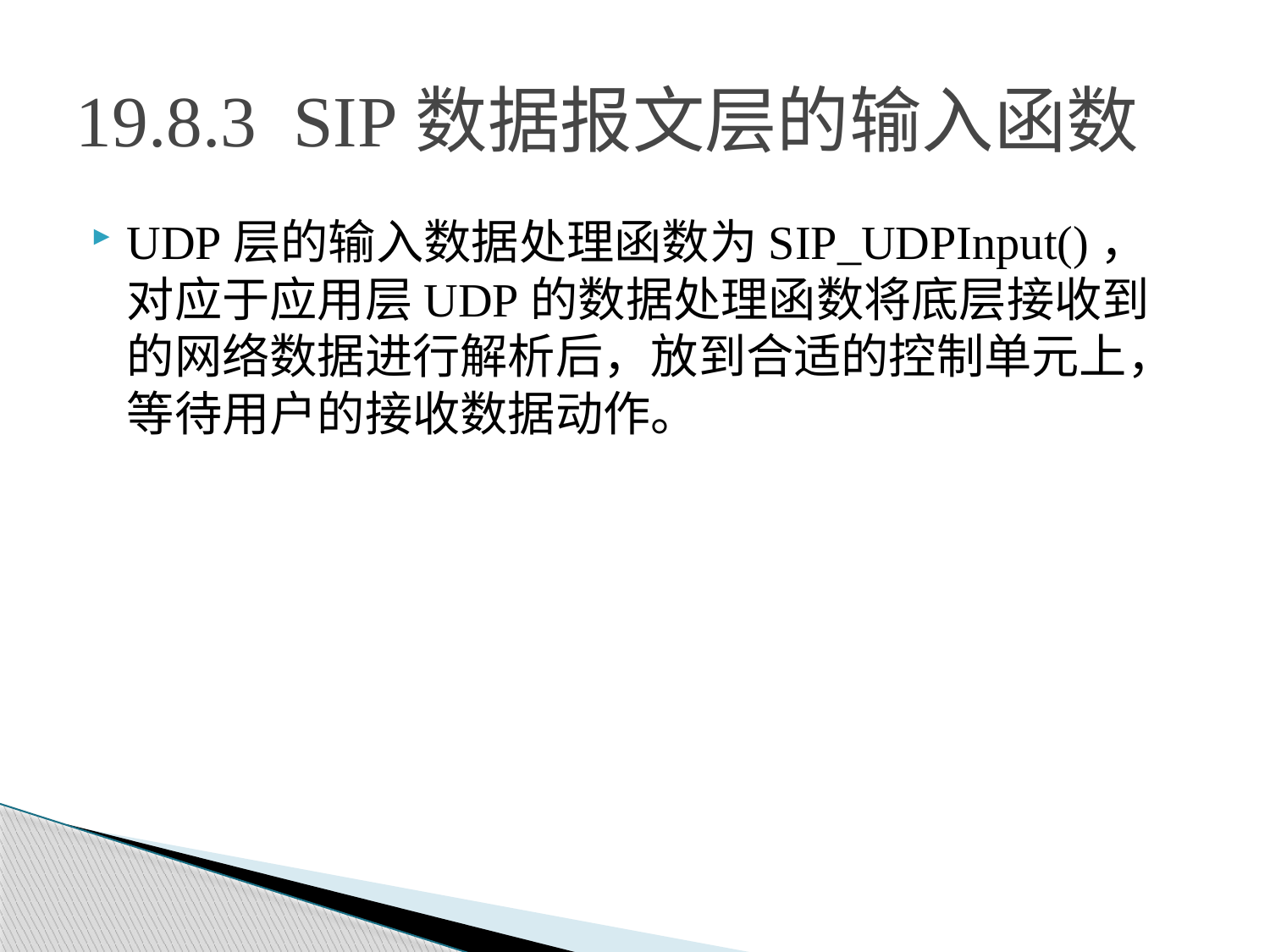

# 19.8.3  SIP数据报文层的输入函数
UDP层的输入数据处理函数为SIP_UDPInput()，对应于应用层UDP的数据处理函数将底层接收到的网络数据进行解析后，放到合适的控制单元上，等待用户的接收数据动作。